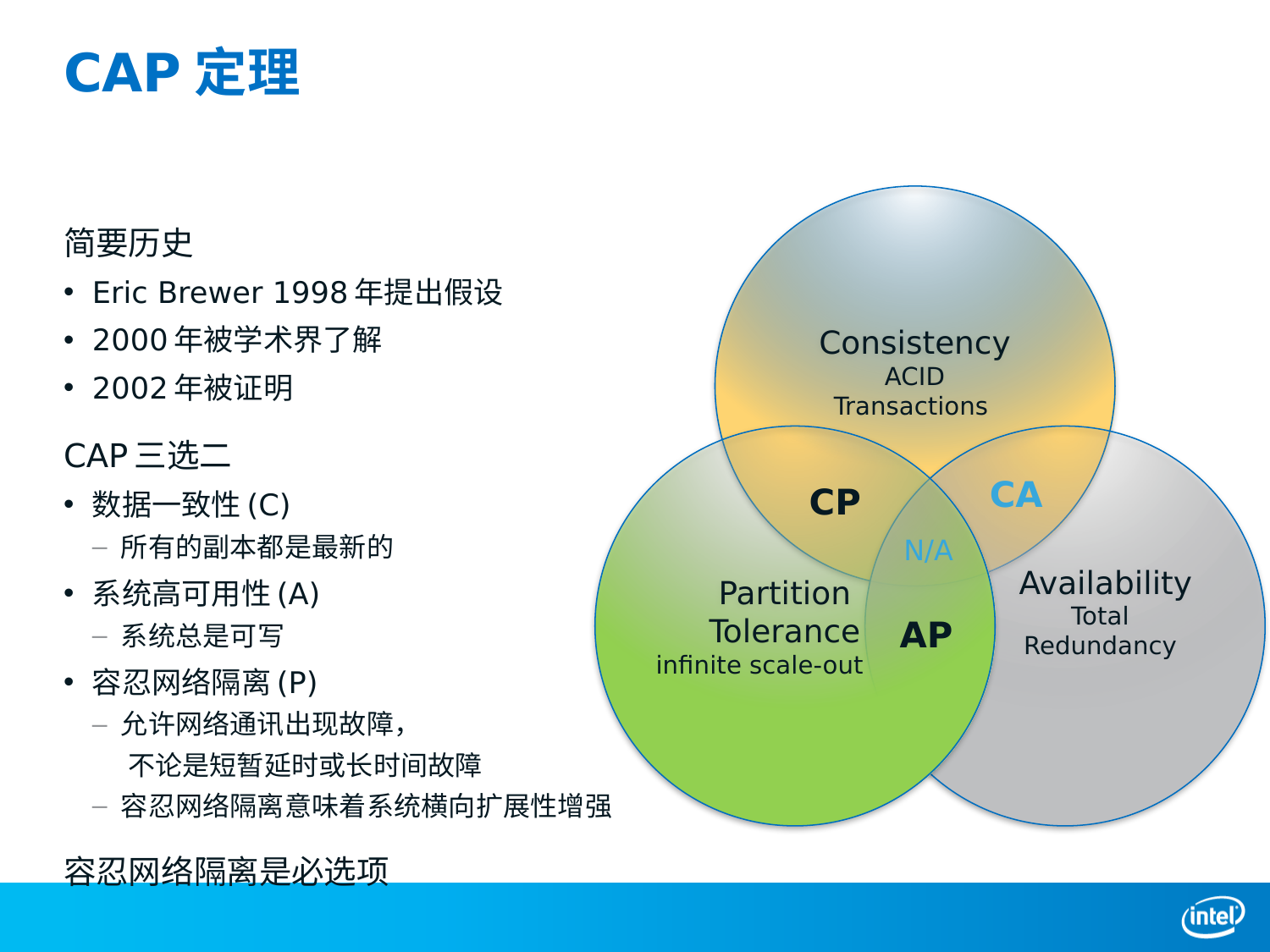

# CAP定理
Consistency
ACID
Transactions

 Partition
Tolerance
infinite scale-out
        Availability
          Total
         Redundancy

CA
CP
N/A
AP
简要历史
Eric Brewer 1998年提出假设
2000年被学术界了解
2002年被证明
CAP三选二
数据一致性(C)
所有的副本都是最新的
系统高可用性(A)
系统总是可写
容忍网络隔离(P)
允许网络通讯出现故障，
     不论是短暂延时或长时间故障
容忍网络隔离意味着系统横向扩展性增强
容忍网络隔离是必选项